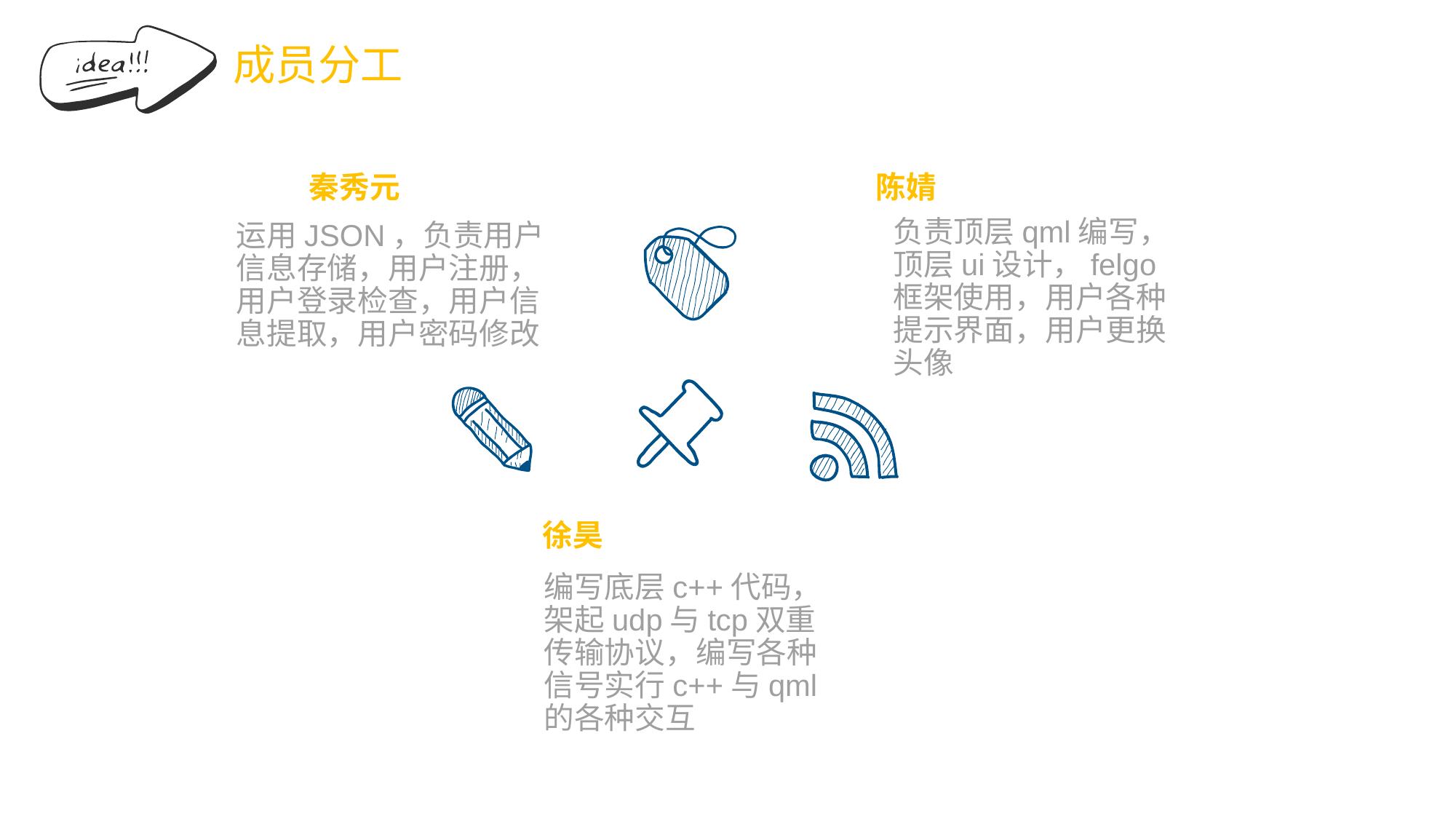

成员分工
秦秀元
运用JSON，负责用户信息存储，用户注册，用户登录检查，用户信息提取，用户密码修改
陈婧
负责顶层qml编写，顶层ui设计，felgo框架使用，用户各种提示界面，用户更换头像

徐昊
编写底层c++代码，架起udp与tcp双重传输协议，编写各种信号实行c++与qml的各种交互